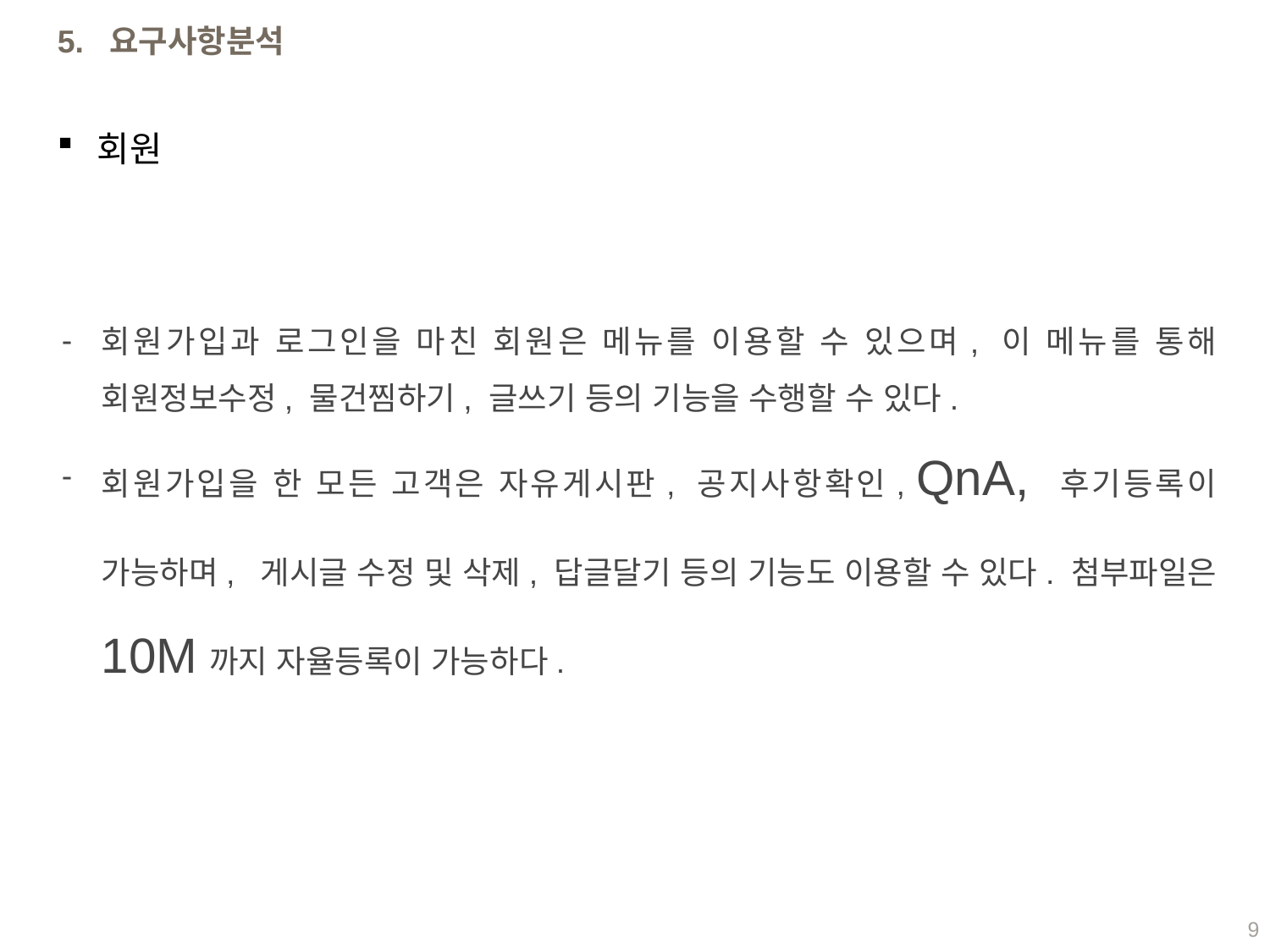

5.  요구사항분석
회원
회원가입과 로그인을 마친 회원은 메뉴를 이용할 수 있으며, 이 메뉴를 통해 회원정보수정, 물건찜하기, 글쓰기 등의 기능을 수행할 수 있다.
회원가입을 한 모든 고객은 자유게시판, 공지사항확인, QnA, 후기등록이 가능하며,  게시글 수정 및 삭제, 답글달기 등의 기능도 이용할 수 있다. 첨부파일은 10M까지 자율등록이 가능하다.
9